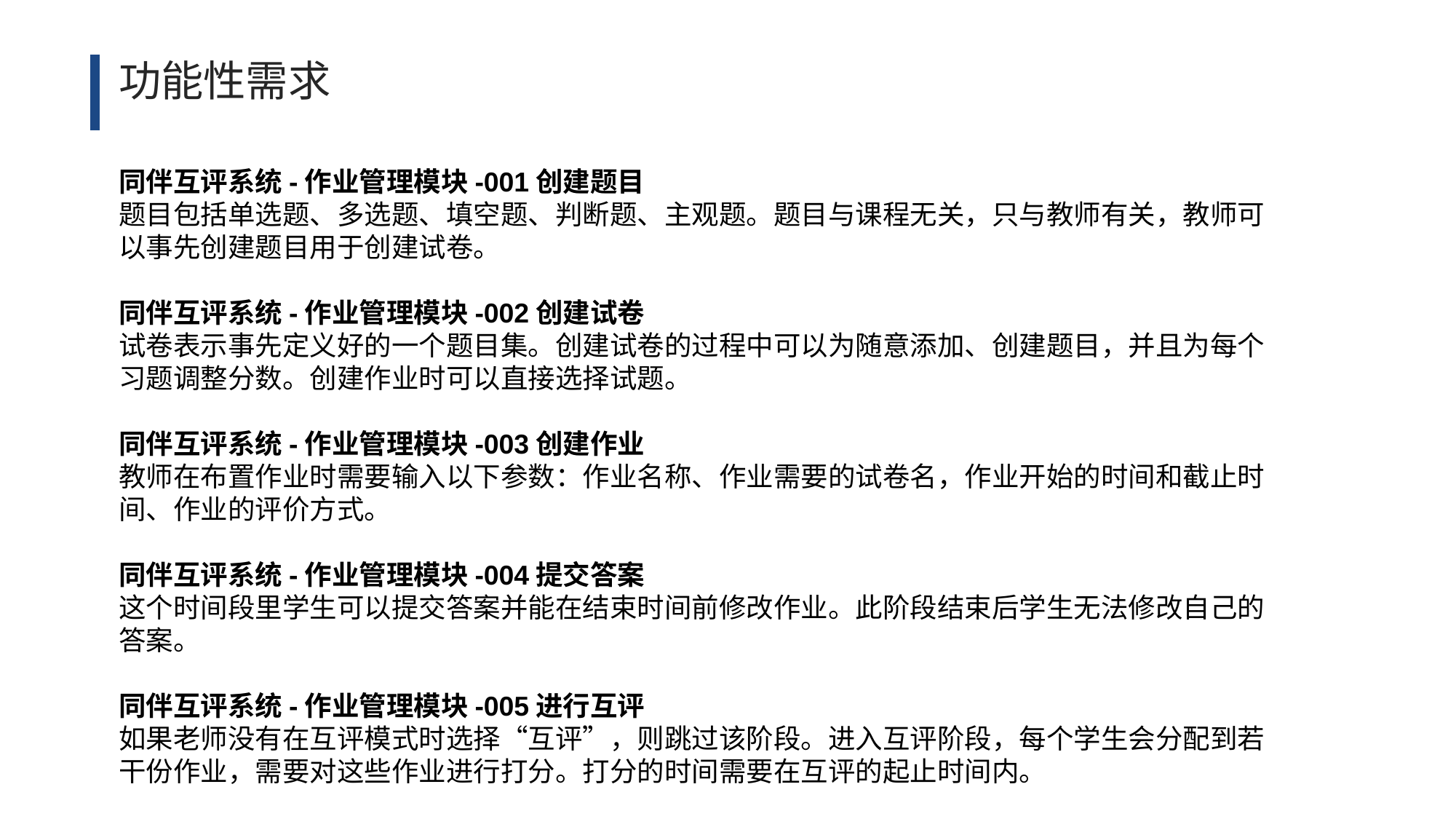

功能性需求
同伴互评系统-作业管理模块-001创建题目
题目包括单选题、多选题、填空题、判断题、主观题。题目与课程无关，只与教师有关，教师可以事先创建题目用于创建试卷。

同伴互评系统-作业管理模块-002创建试卷
试卷表示事先定义好的一个题目集。创建试卷的过程中可以为随意添加、创建题目，并且为每个习题调整分数。创建作业时可以直接选择试题。

同伴互评系统-作业管理模块-003创建作业
教师在布置作业时需要输入以下参数：作业名称、作业需要的试卷名，作业开始的时间和截止时间、作业的评价方式。

同伴互评系统-作业管理模块-004提交答案
这个时间段里学生可以提交答案并能在结束时间前修改作业。此阶段结束后学生无法修改自己的答案。

同伴互评系统-作业管理模块-005进行互评
如果老师没有在互评模式时选择“互评”，则跳过该阶段。进入互评阶段，每个学生会分配到若干份作业，需要对这些作业进行打分。打分的时间需要在互评的起止时间内。